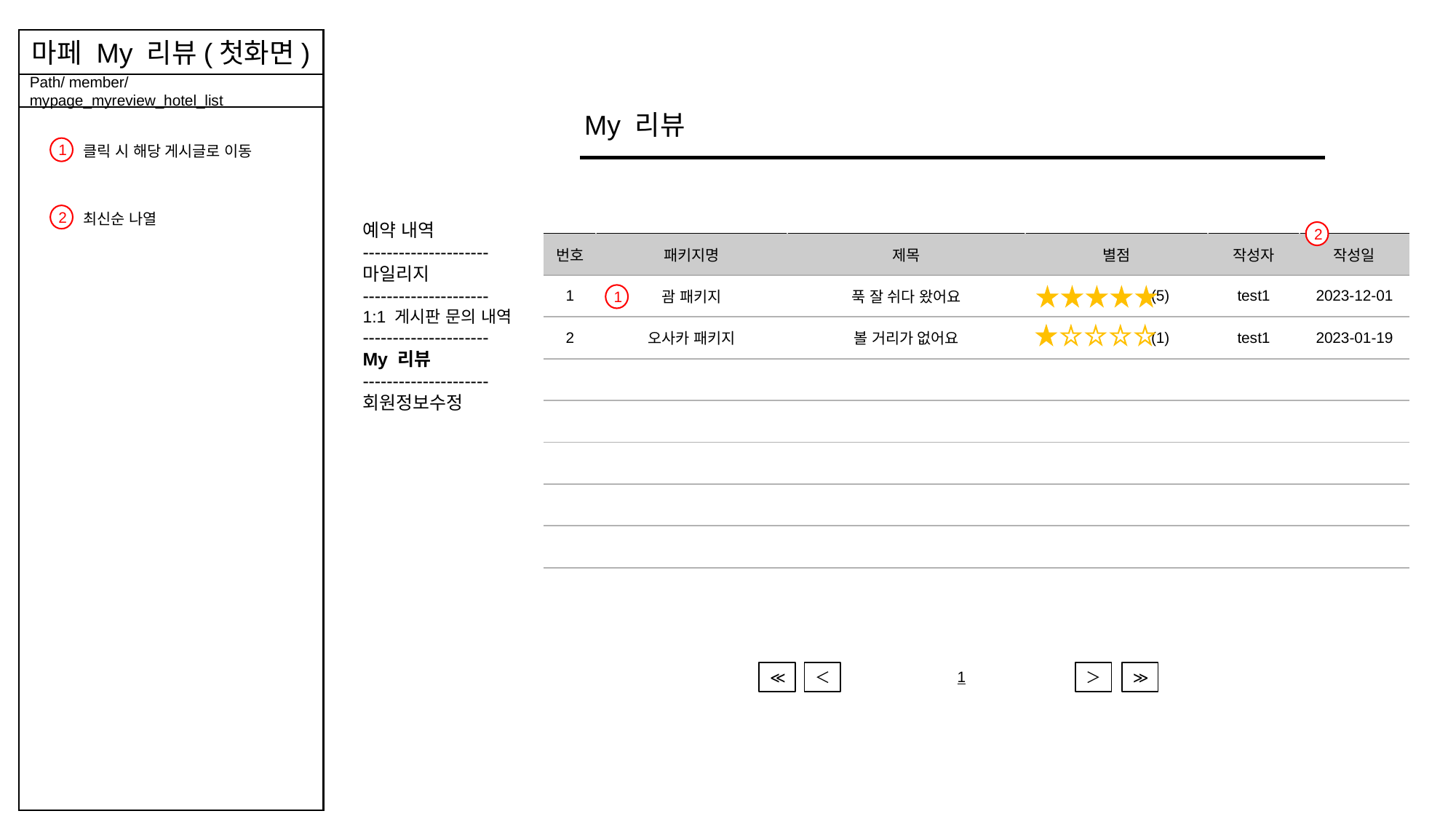

마페 My 리뷰(첫화면)
Path/ member/mypage_myreview_hotel_list

My 리뷰

클릭 시 해당 게시글로 이동
1
최신순 나열
2
예약 내역
---------------------
마일리지
---------------------
1:1 게시판 문의 내역
---------------------
My 리뷰
---------------------
회원정보수정

2
| 번호 | 패키지명 | 제목 | 별점 | 작성자 | 작성일 |
| --- | --- | --- | --- | --- | --- |
| 1 | 괌 패키지 | 푹 잘 쉬다 왔어요 | (5) | test1 | 2023-12-01 |
| 2 | 오사카 패키지 | 볼 거리가 없어요 | (1) | test1 | 2023-01-19 |
|  |  |  |  |  |  |
|  |  |  |  |  |  |
|  |  |  |  |  |  |
|  |  |  |  |  |  |
|  |  |  |  |  |  |
1

1
≪
＜
＞
≫